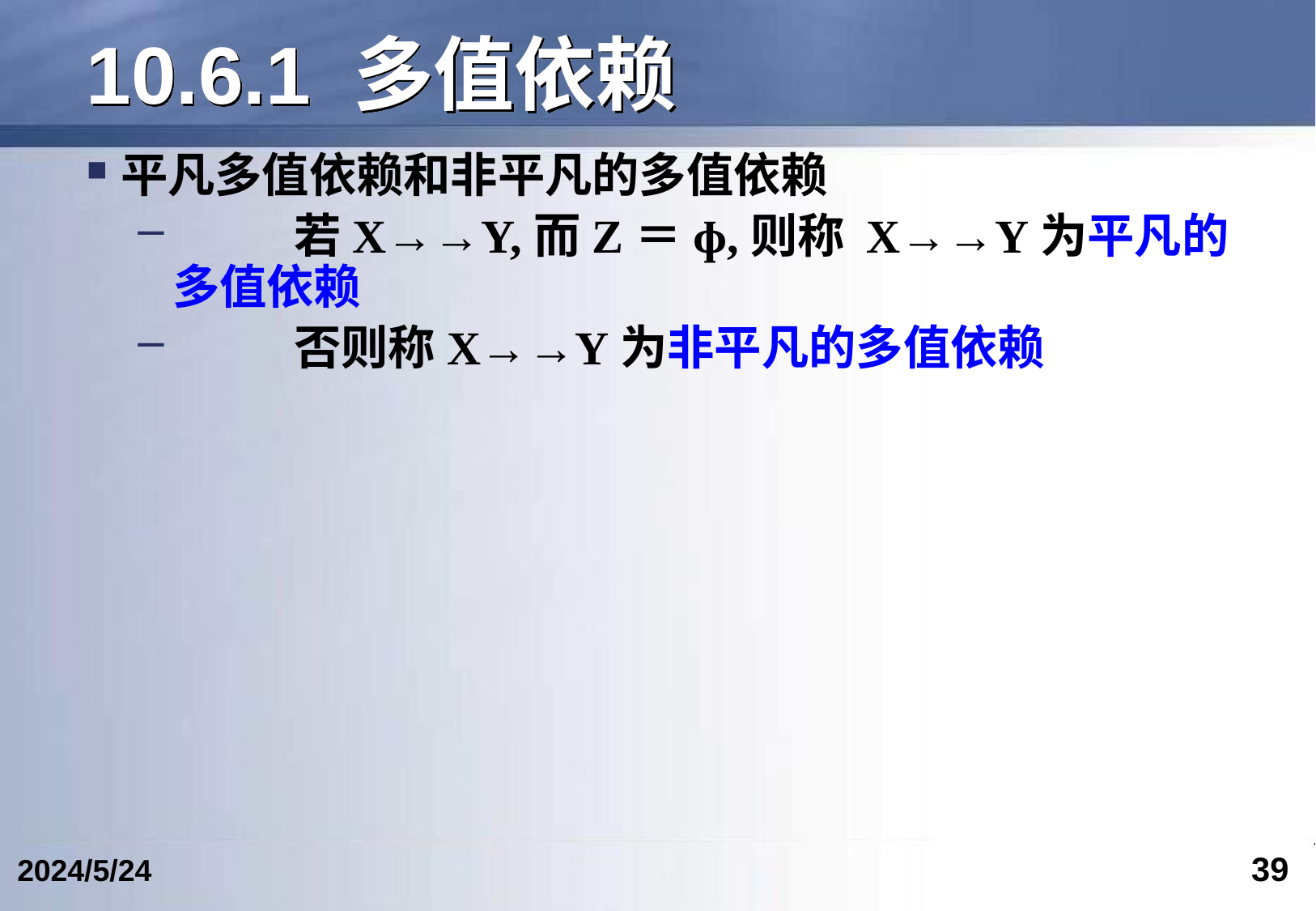

# 10.6.1 多值依赖
平凡多值依赖和非平凡的多值依赖
	若X→→Y,而Z＝ɸ,则称 X→→Y为平凡的多值依赖
	否则称X→→Y为非平凡的多值依赖

39
2024/5/24